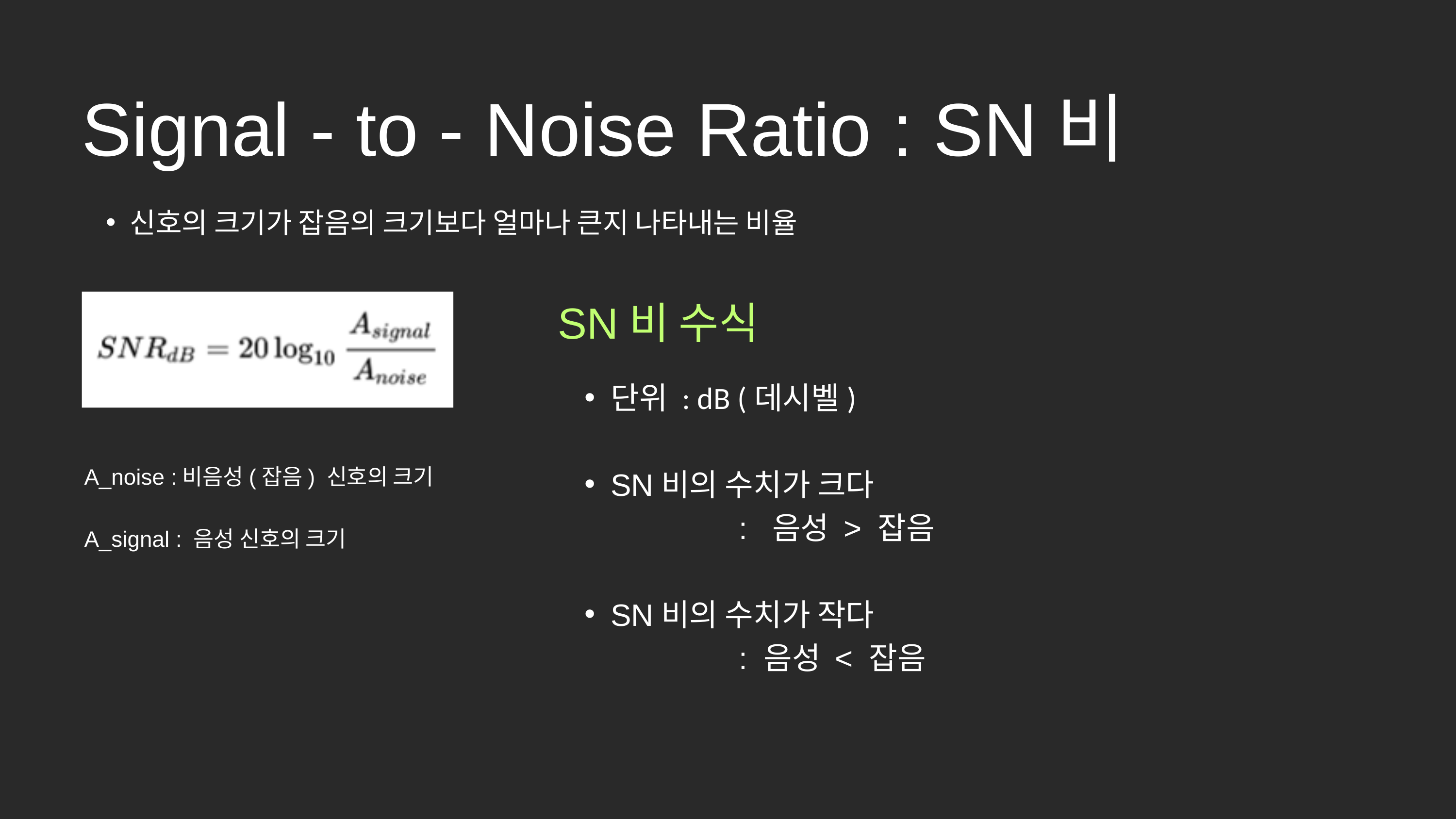

Signal - to - Noise Ratio : SN비
신호의 크기가 잡음의 크기보다 얼마나 큰지 나타내는 비율

SN비 수식
단위 : dB (데시벨)

SN비의 수치가 크다
                     :  음성 > 잡음

SN비의 수치가 작다
                     : 음성 < 잡음

A_noise :비음성(잡음) 신호의 크기

A_signal : 음성 신호의 크기